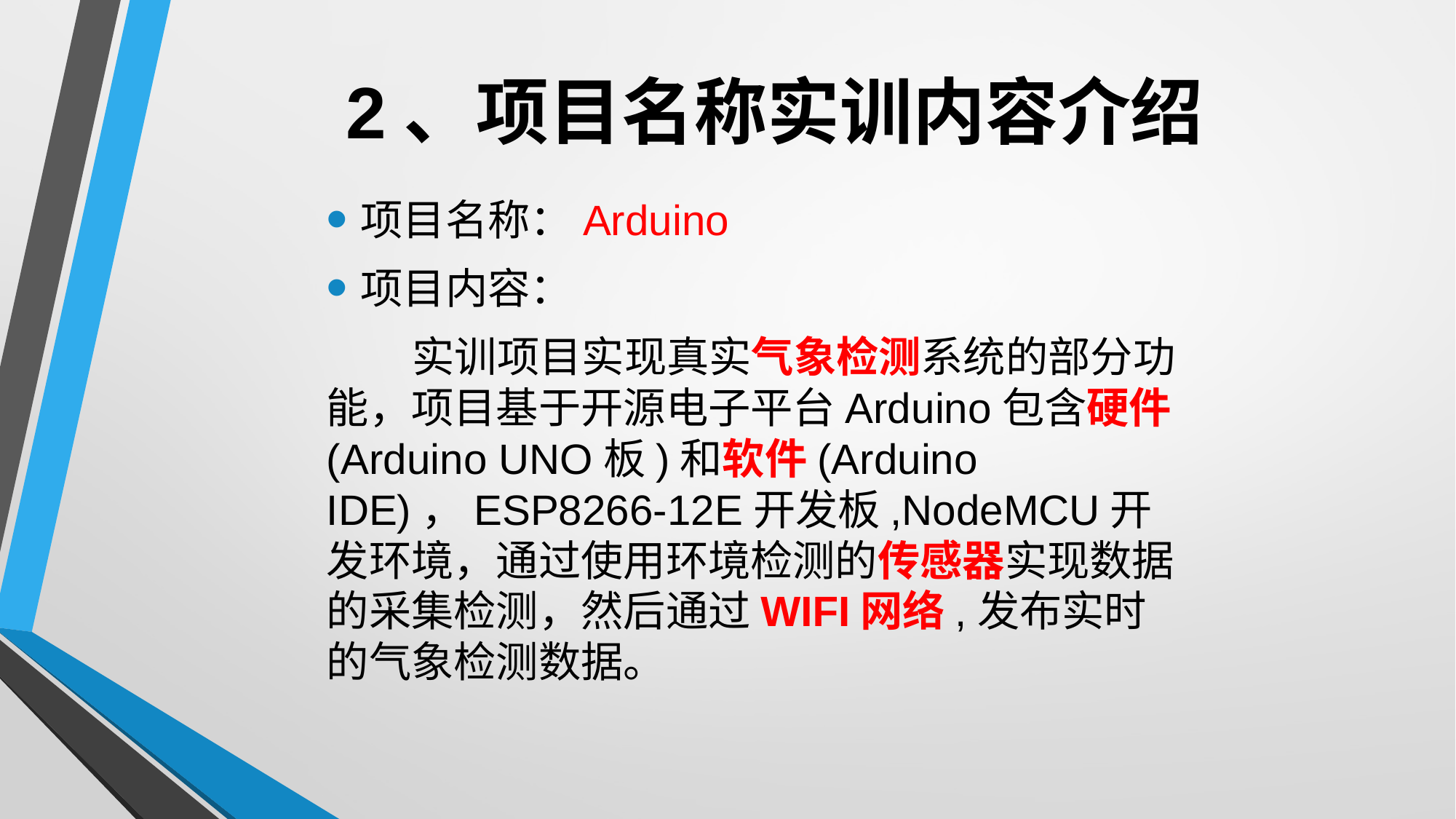

# 2、项目名称实训内容介绍
项目名称：Arduino
项目内容：
        实训项目实现真实气象检测系统的部分功能，项目基于开源电子平台Arduino包含硬件(Arduino UNO板)和软件(Arduino IDE)，ESP8266-12E开发板,NodeMCU开发环境，通过使用环境检测的传感器实现数据的采集检测，然后通过WIFI网络,发布实时的气象检测数据。